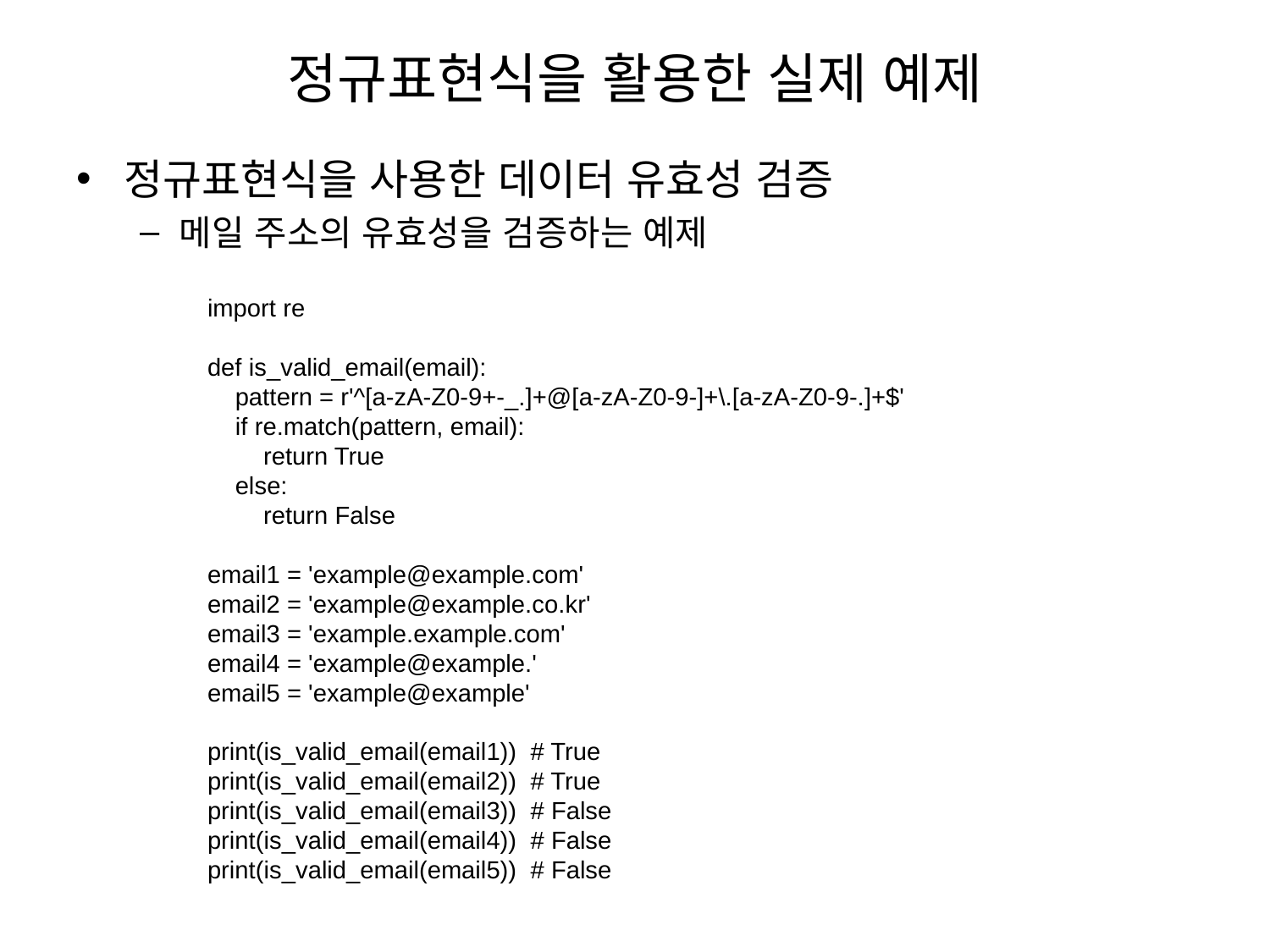

# 정규표현식을 활용한 실제 예제
정규표현식을 사용한 데이터 유효성 검증
메일 주소의 유효성을 검증하는 예제
import re

def is_valid_email(email):
    pattern = r'^[a-zA-Z0-9+-_.]+@[a-zA-Z0-9-]+\.[a-zA-Z0-9-.]+$'
    if re.match(pattern, email):
        return True
    else:
        return False

email1 = 'example@example.com'
email2 = 'example@example.co.kr'
email3 = 'example.example.com'
email4 = 'example@example.'
email5 = 'example@example'

print(is_valid_email(email1))  # True
print(is_valid_email(email2))  # True
print(is_valid_email(email3))  # False
print(is_valid_email(email4))  # False
print(is_valid_email(email5))  # False